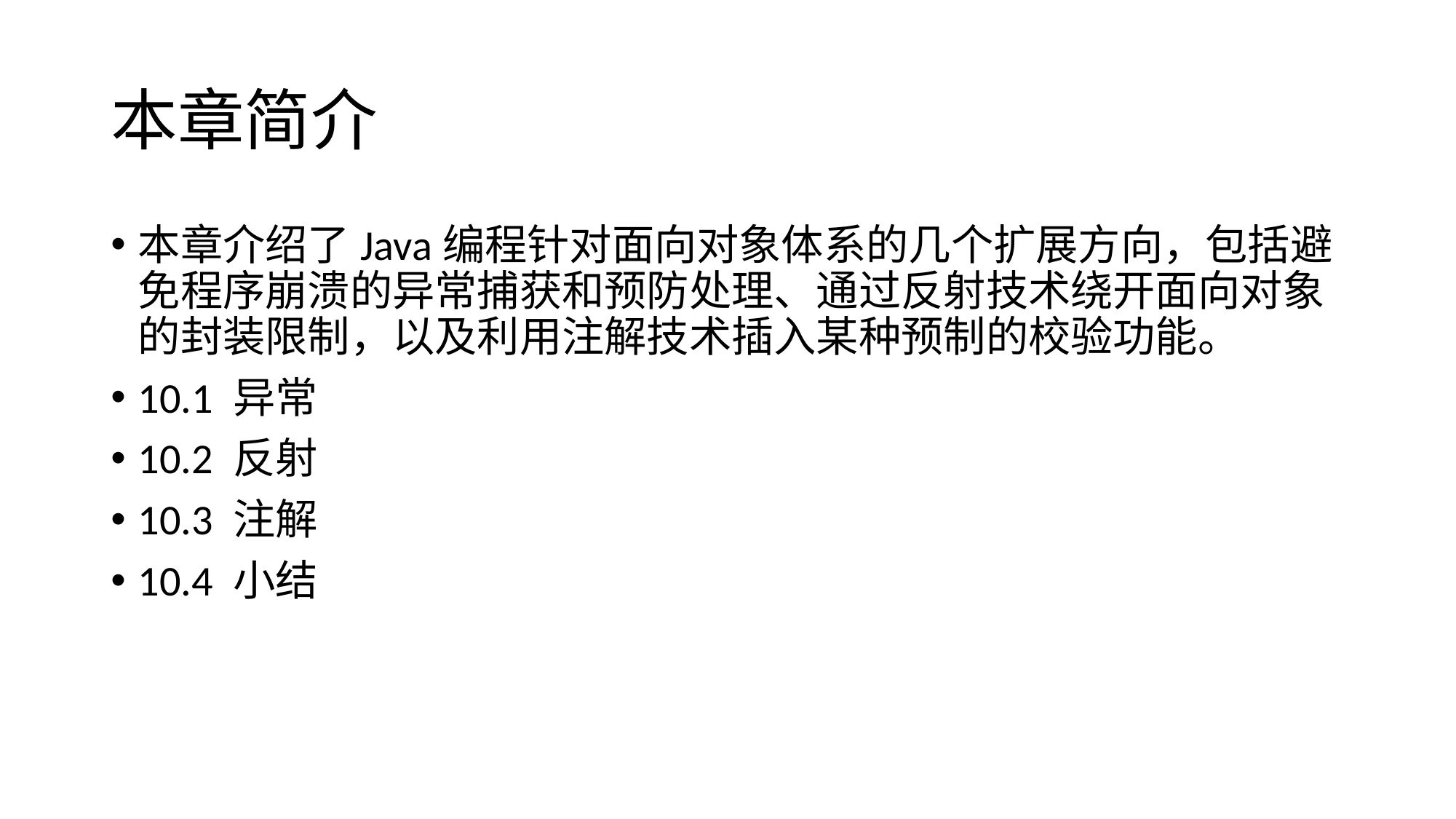

# 本章简介
本章介绍了Java编程针对面向对象体系的几个扩展方向，包括避免程序崩溃的异常捕获和预防处理、通过反射技术绕开面向对象的封装限制，以及利用注解技术插入某种预制的校验功能。
10.1 异常
10.2 反射
10.3 注解
10.4 小结